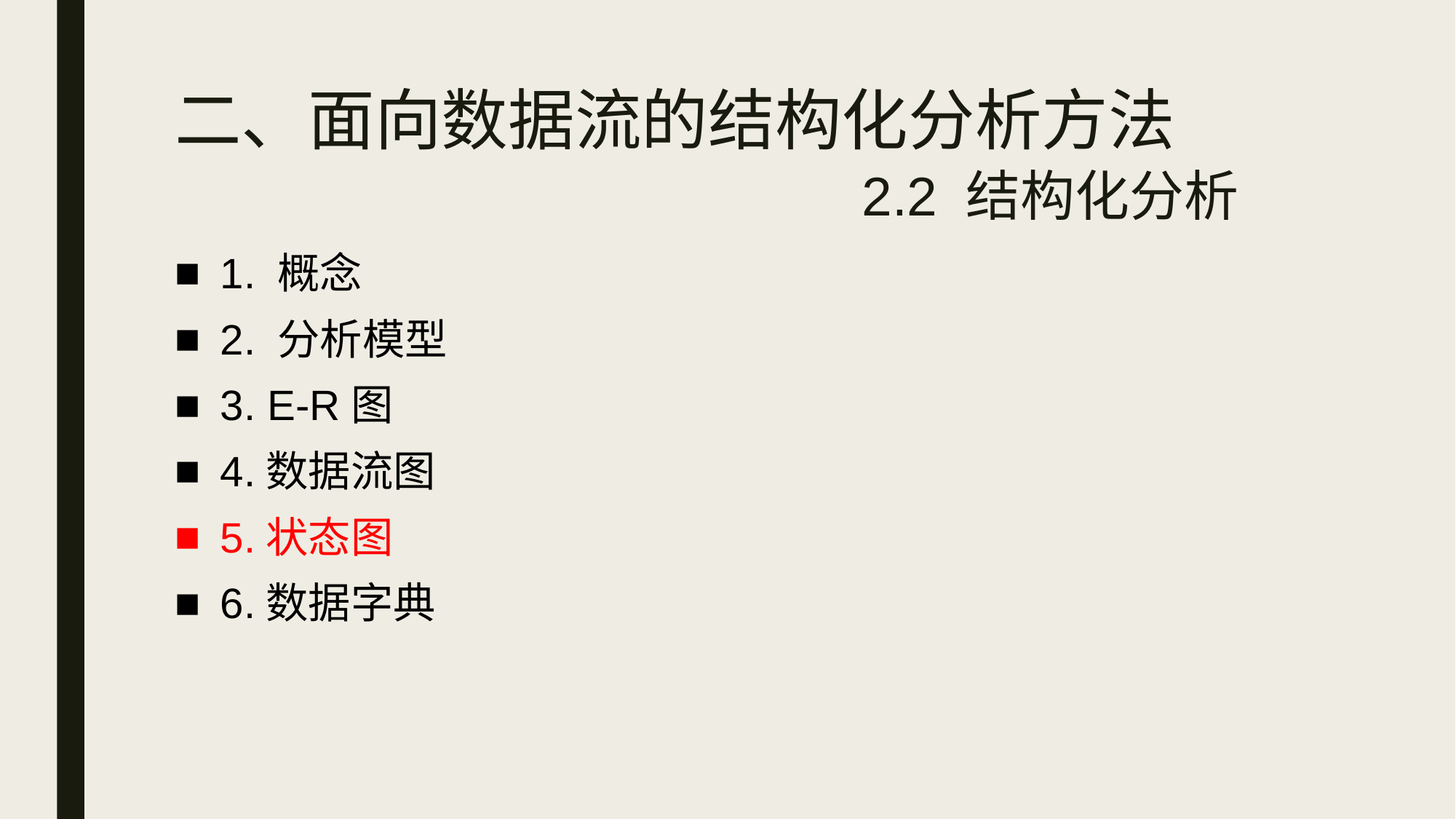

# 二、面向数据流的结构化分析方法 2.2 结构化分析
1. 概念
2. 分析模型
3. E-R图
4.数据流图
5.状态图
6.数据字典